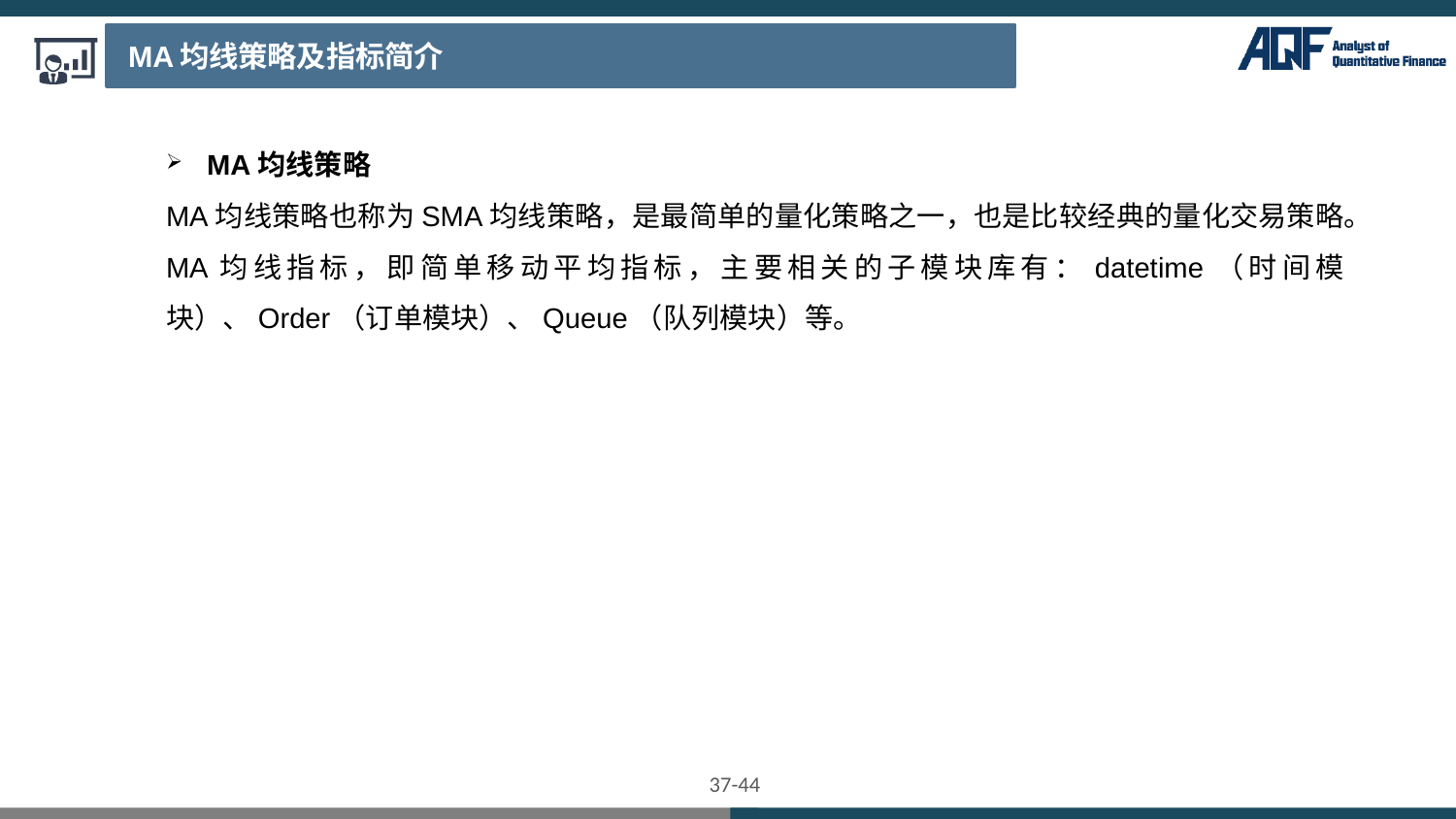

MA均线策略及指标简介
MA均线策略
MA均线策略也称为SMA均线策略，是最简单的量化策略之一，也是比较经典的量化交易策略。
MA均线指标，即简单移动平均指标，主要相关的子模块库有：datetime（时间模块）、Order（订单模块）、Queue（队列模块）等。